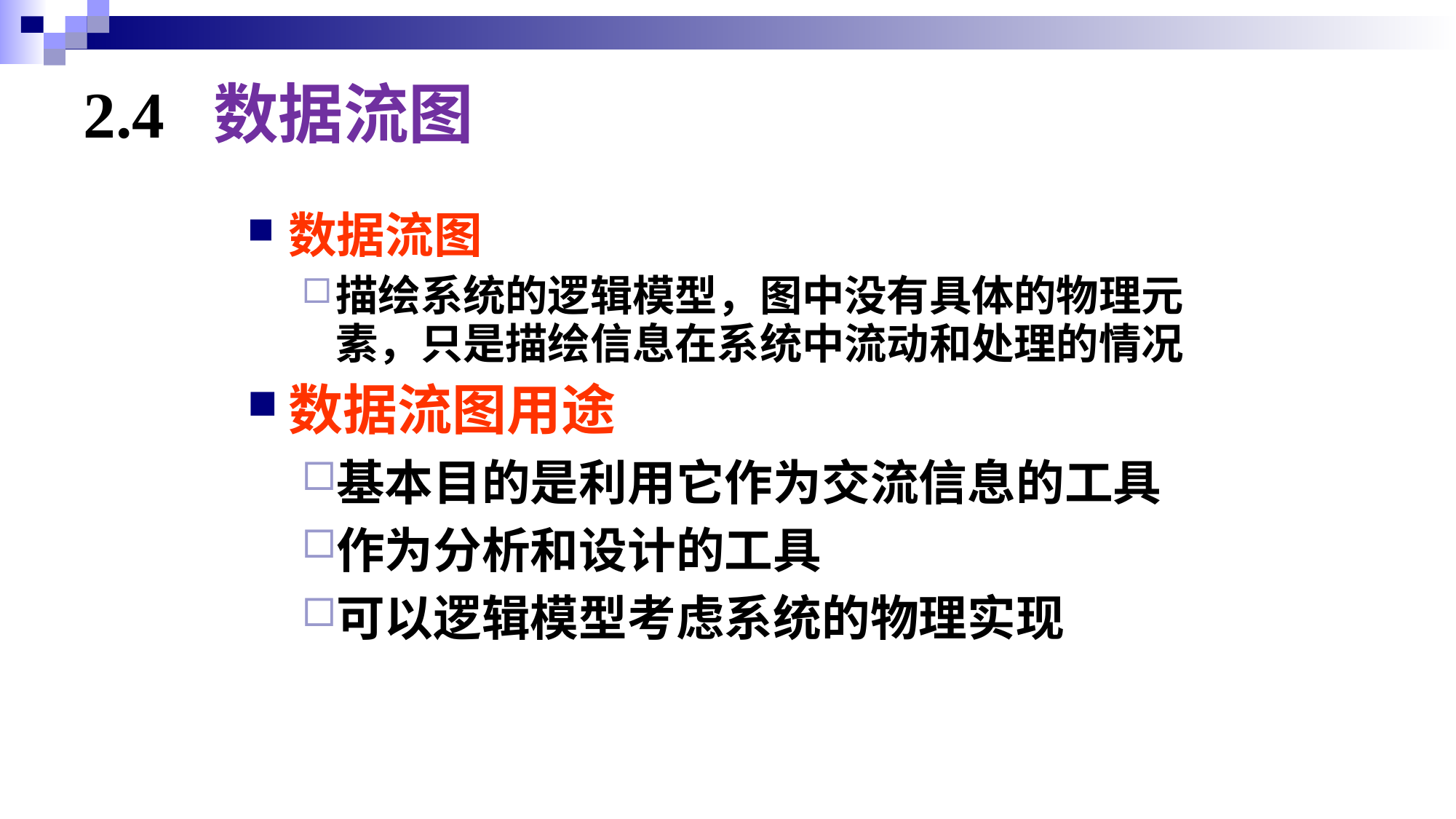

# 2.4  数据流图
数据流图
描绘系统的逻辑模型，图中没有具体的物理元素，只是描绘信息在系统中流动和处理的情况
数据流图用途
基本目的是利用它作为交流信息的工具
作为分析和设计的工具
可以逻辑模型考虑系统的物理实现